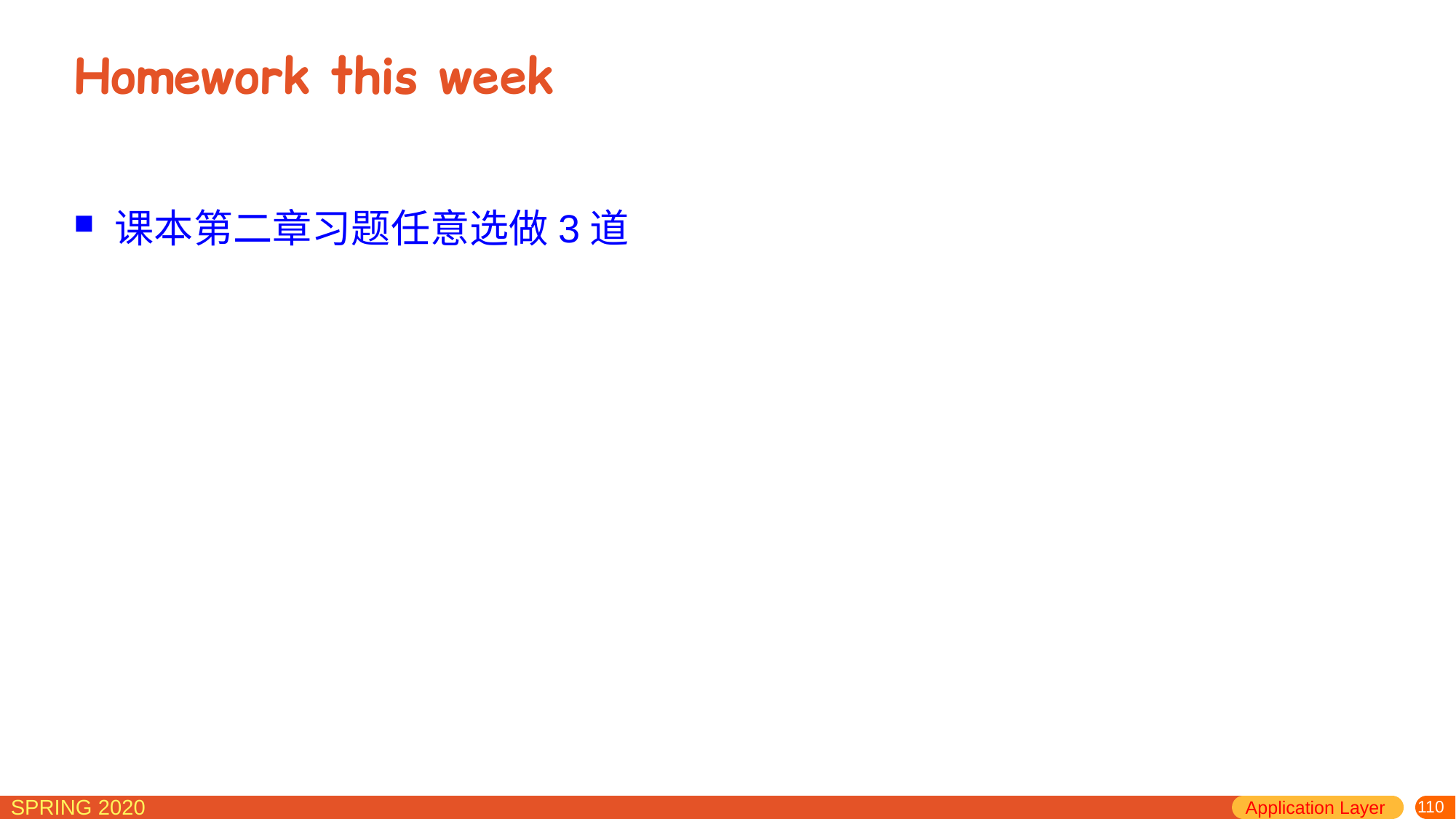

# Homework this week

课本第二章习题任意选做3道

Application Layer